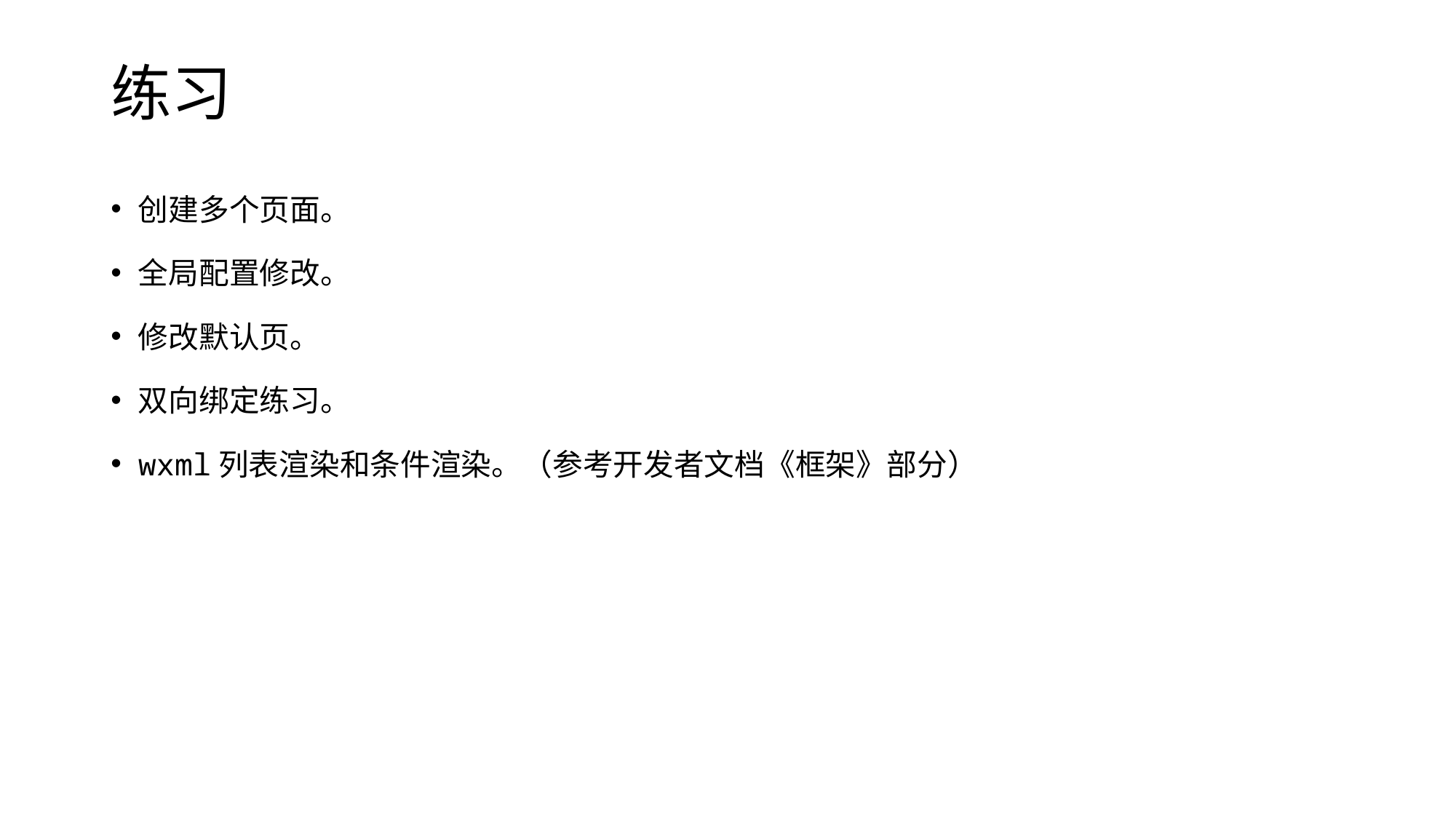

# 练习
创建多个页面。
全局配置修改。
修改默认页。
双向绑定练习。
wxml列表渲染和条件渲染。（参考开发者文档《框架》部分）